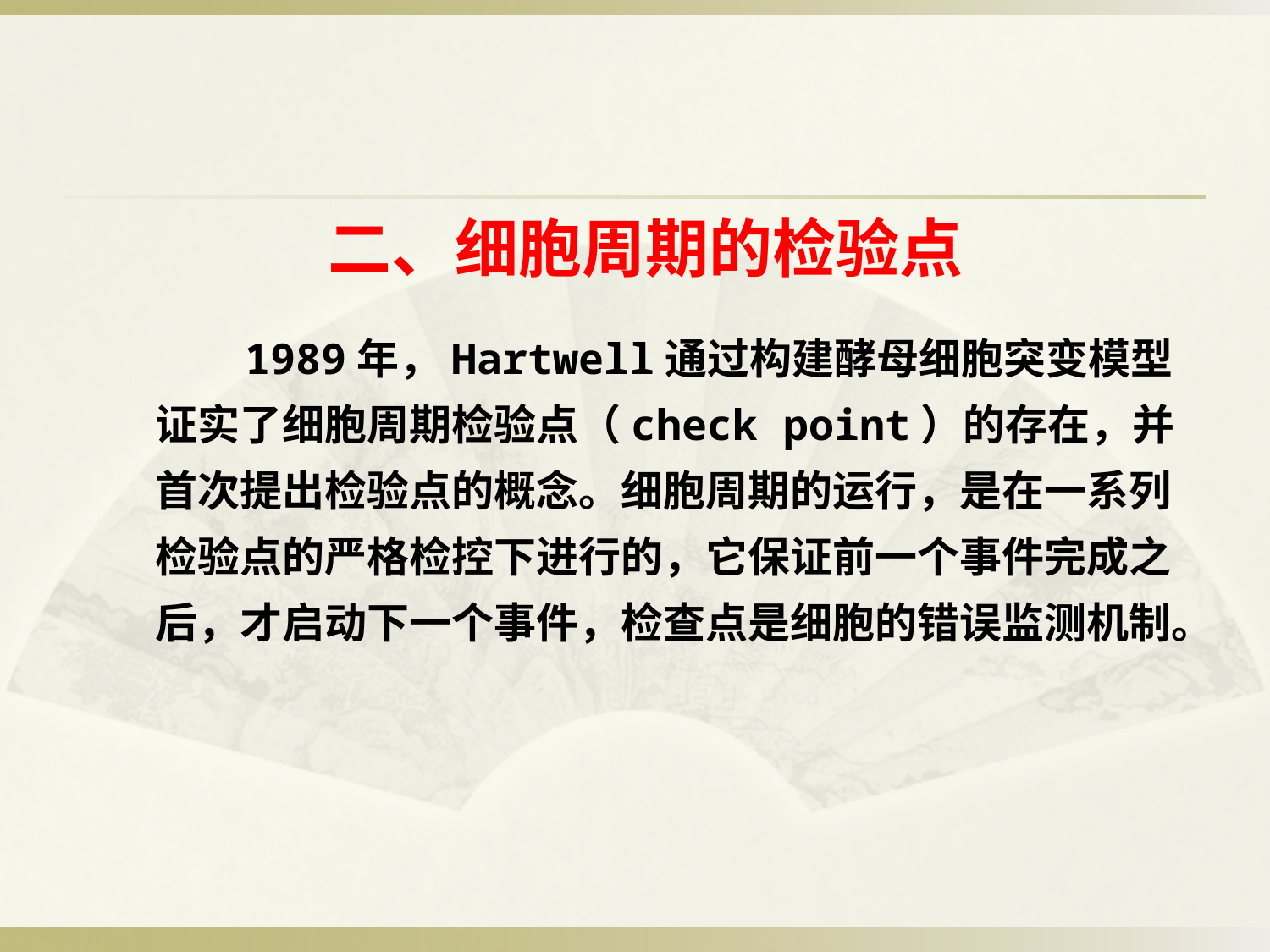

二、细胞周期的检验点
　　　1989年，Hartwell通过构建酵母细胞突变模型证实了细胞周期检验点（check point）的存在，并首次提出检验点的概念。细胞周期的运行，是在一系列检验点的严格检控下进行的，它保证前一个事件完成之后，才启动下一个事件，检查点是细胞的错误监测机制。